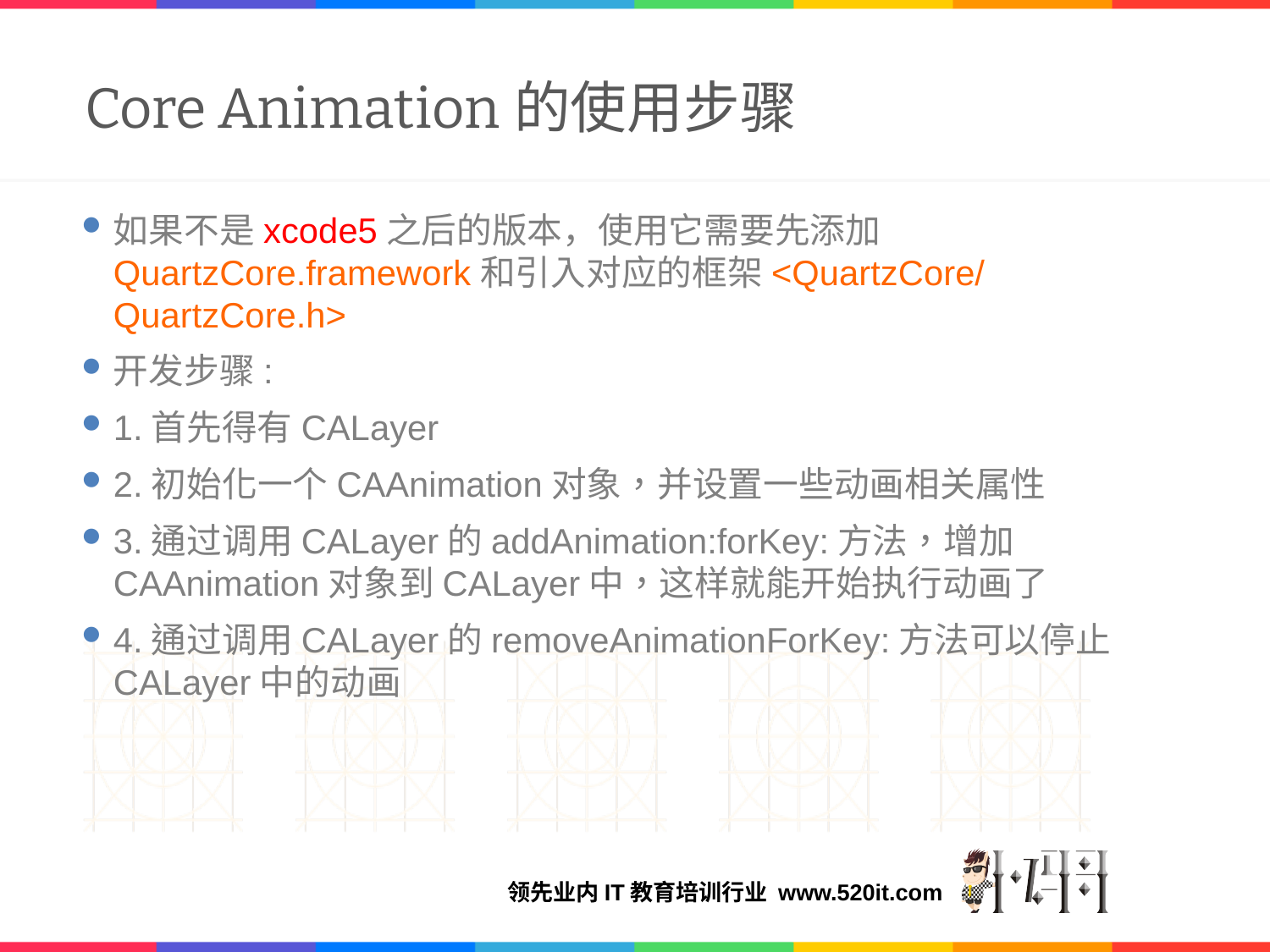

# Core Animation的使用步骤
如果不是xcode5之后的版本，使用它需要先添加QuartzCore.framework和引入对应的框架<QuartzCore/QuartzCore.h>
开发步骤:
1.首先得有CALayer
2.初始化一个CAAnimation对象，并设置一些动画相关属性
3.通过调用CALayer的addAnimation:forKey:方法，增加CAAnimation对象到CALayer中，这样就能开始执行动画了
4.通过调用CALayer的removeAnimationForKey:方法可以停止CALayer中的动画